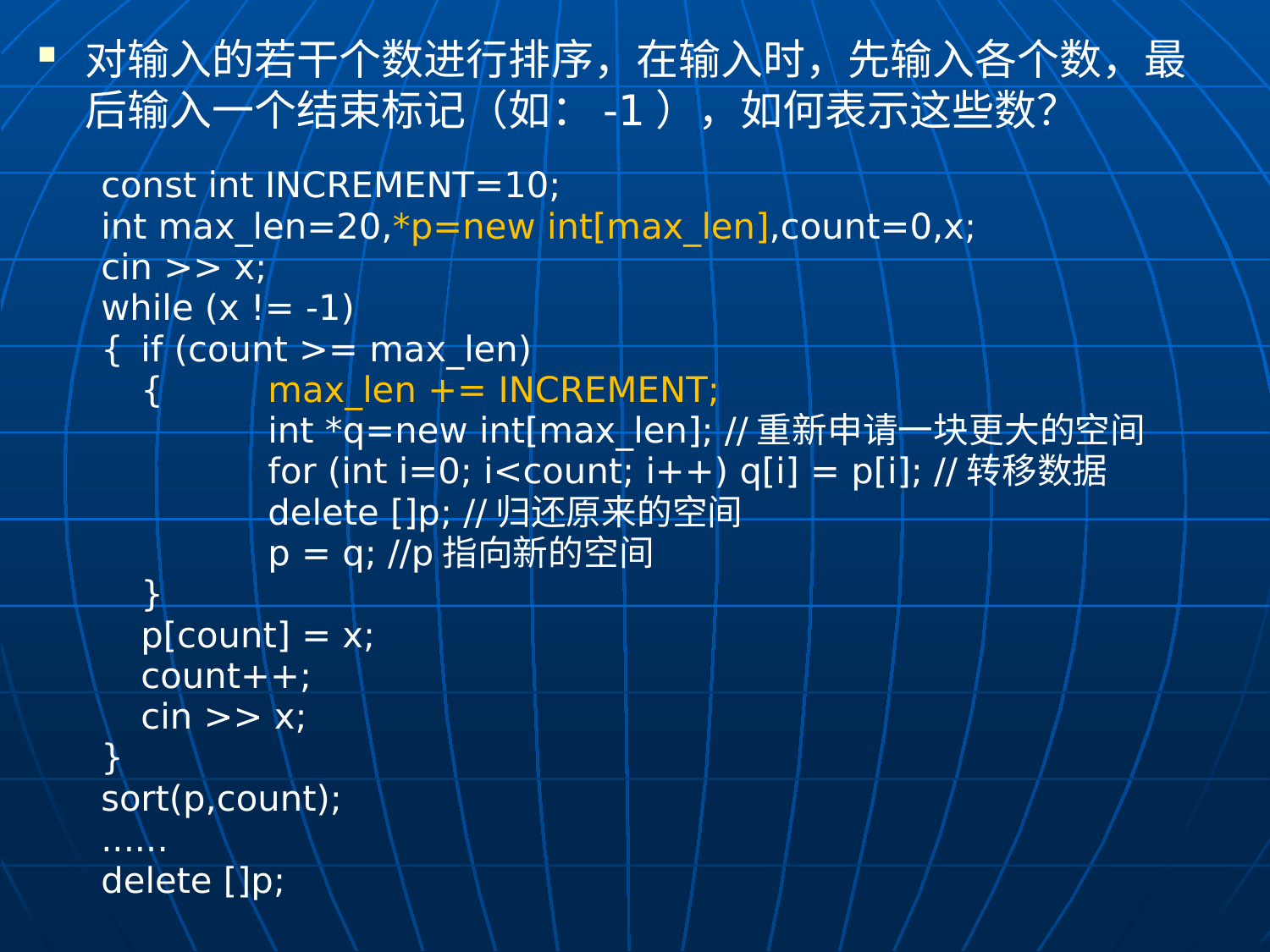

对输入的若干个数进行排序，在输入时，先输入各个数，最后输入一个结束标记（如：-1），如何表示这些数？
const int INCREMENT=10;
int max_len=20,*p=new int[max_len],count=0,x;
cin >> x;
while (x != -1)
{	if (count >= max_len)
	{	max_len += INCREMENT;
		int *q=new int[max_len]; //重新申请一块更大的空间
		for (int i=0; i<count; i++) q[i] = p[i]; //转移数据
		delete []p; //归还原来的空间
		p = q; //p指向新的空间
	}
	p[count] = x;
	count++;
	cin >> x;
}
sort(p,count);
......
delete []p;